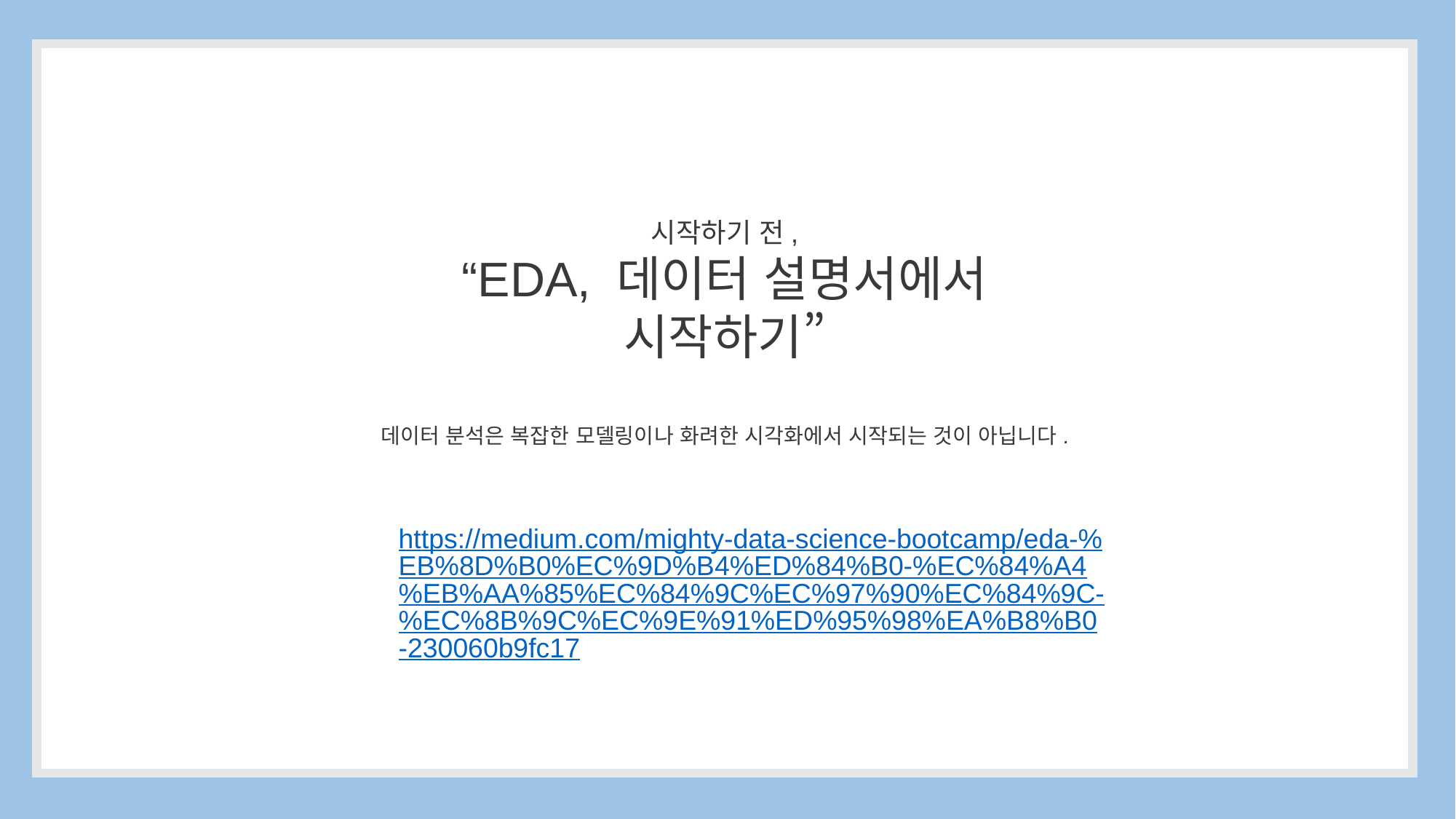

시작하기 전,
“EDA, 데이터 설명서에서
시작하기”

데이터 분석은 복잡한 모델링이나 화려한 시각화에서 시작되는 것이 아닙니다.
https://medium.com/mighty-data-science-bootcamp/eda-%EB%8D%B0%EC%9D%B4%ED%84%B0-%EC%84%A4%EB%AA%85%EC%84%9C%EC%97%90%EC%84%9C-%EC%8B%9C%EC%9E%91%ED%95%98%EA%B8%B0-230060b9fc17